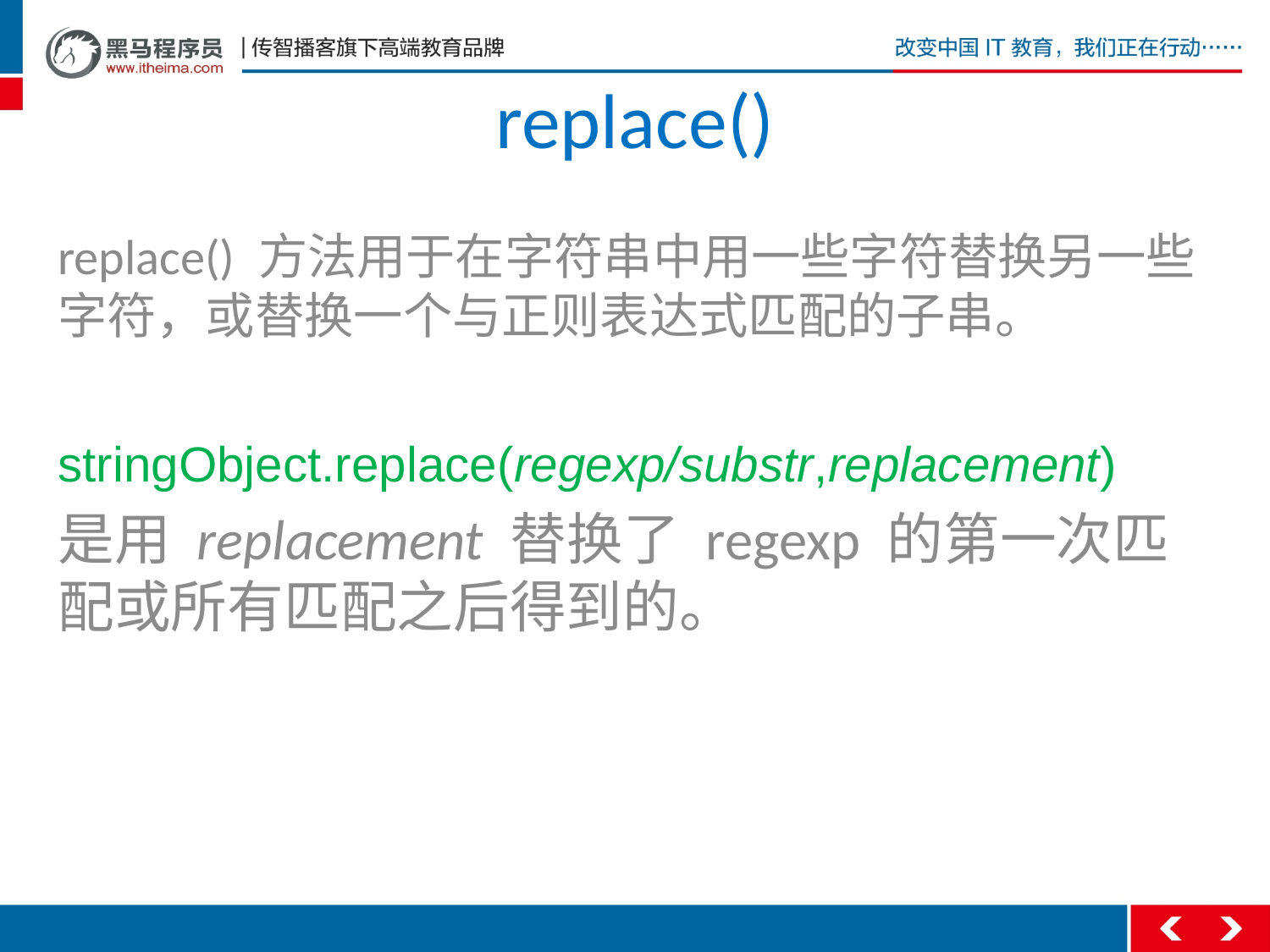

# replace()
replace() 方法用于在字符串中用一些字符替换另一些字符，或替换一个与正则表达式匹配的子串。

stringObject.replace(regexp/substr,replacement)
是用 replacement 替换了 regexp 的第一次匹配或所有匹配之后得到的。